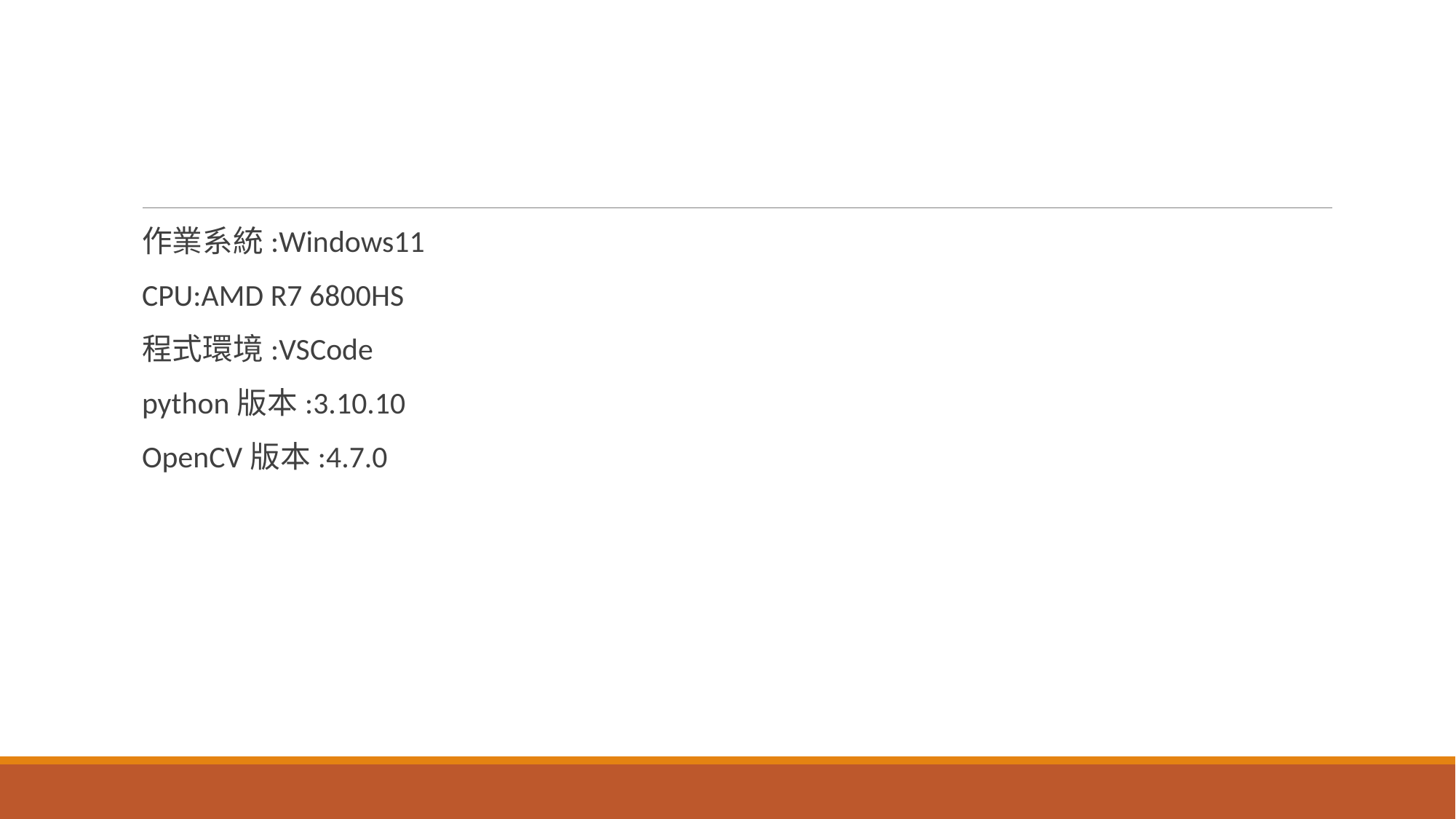

#
作業系統:Windows11
CPU:AMD R7 6800HS
程式環境:VSCode
python版本:3.10.10
OpenCV版本:4.7.0